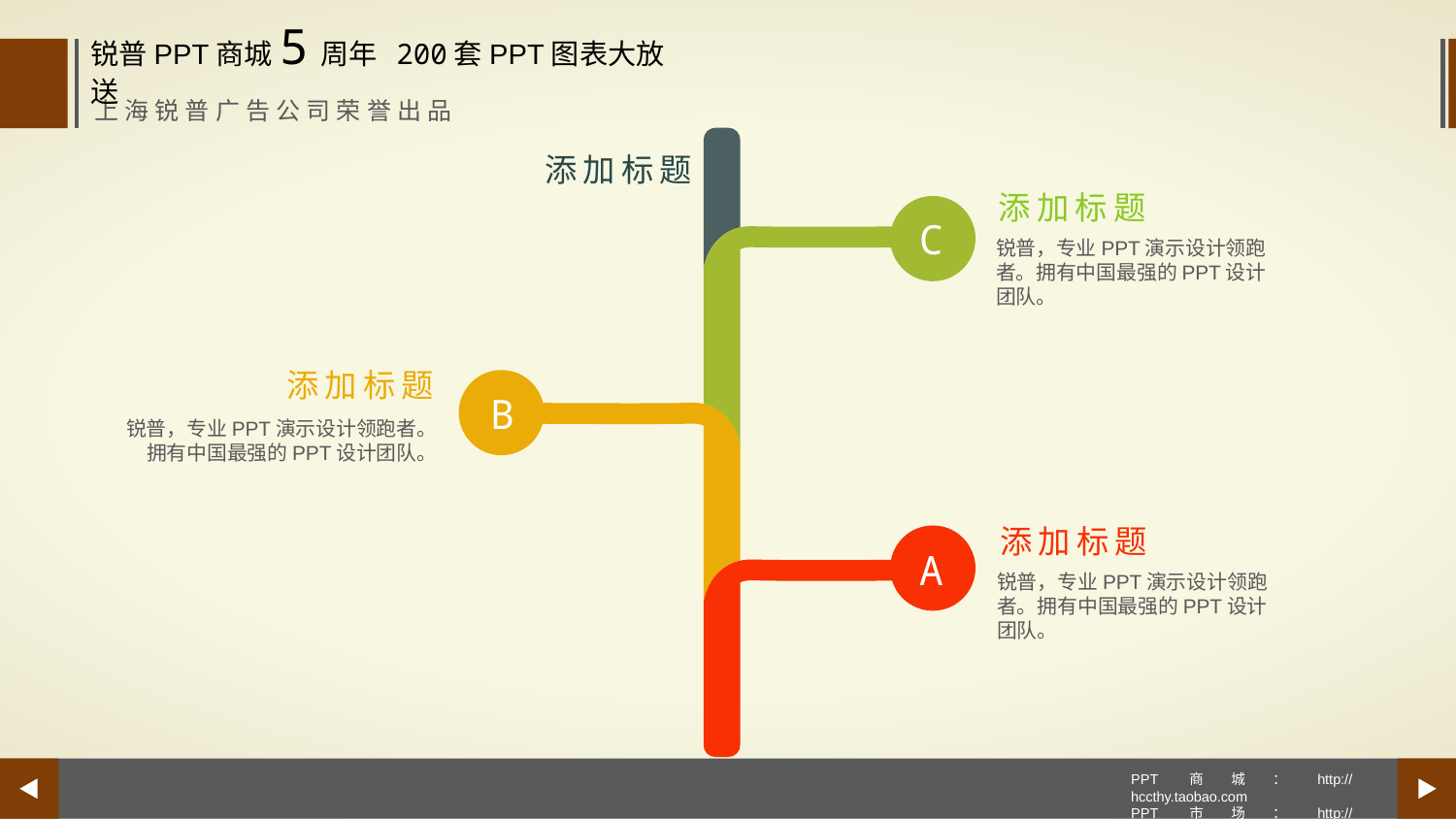

添加标题
添加标题

C

锐普，专业PPT演示设计领跑者。拥有中国最强的PPT设计团队。
添加标题

B

锐普，专业PPT演示设计领跑者。拥有中国最强的PPT设计团队。

添加标题

A

锐普，专业PPT演示设计领跑者。拥有中国最强的PPT设计团队。